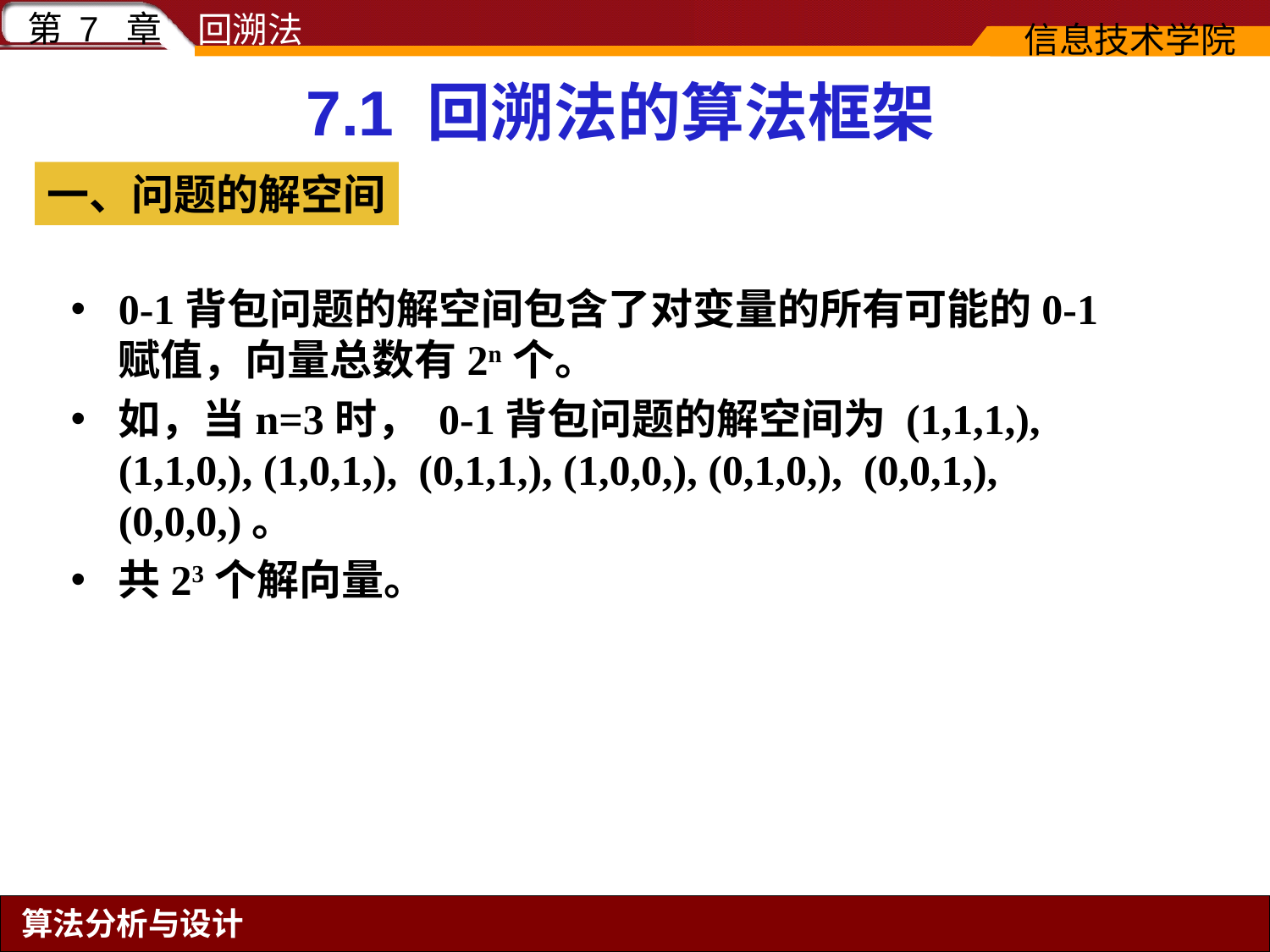

# 7.1 回溯法的算法框架
一、问题的解空间
0-1背包问题的解空间包含了对变量的所有可能的0-1赋值，向量总数有2n个。
如，当n=3时， 0-1背包问题的解空间为 (1,1,1,), (1,1,0,), (1,0,1,),  (0,1,1,), (1,0,0,), (0,1,0,),  (0,0,1,), (0,0,0,)。
共23个解向量。